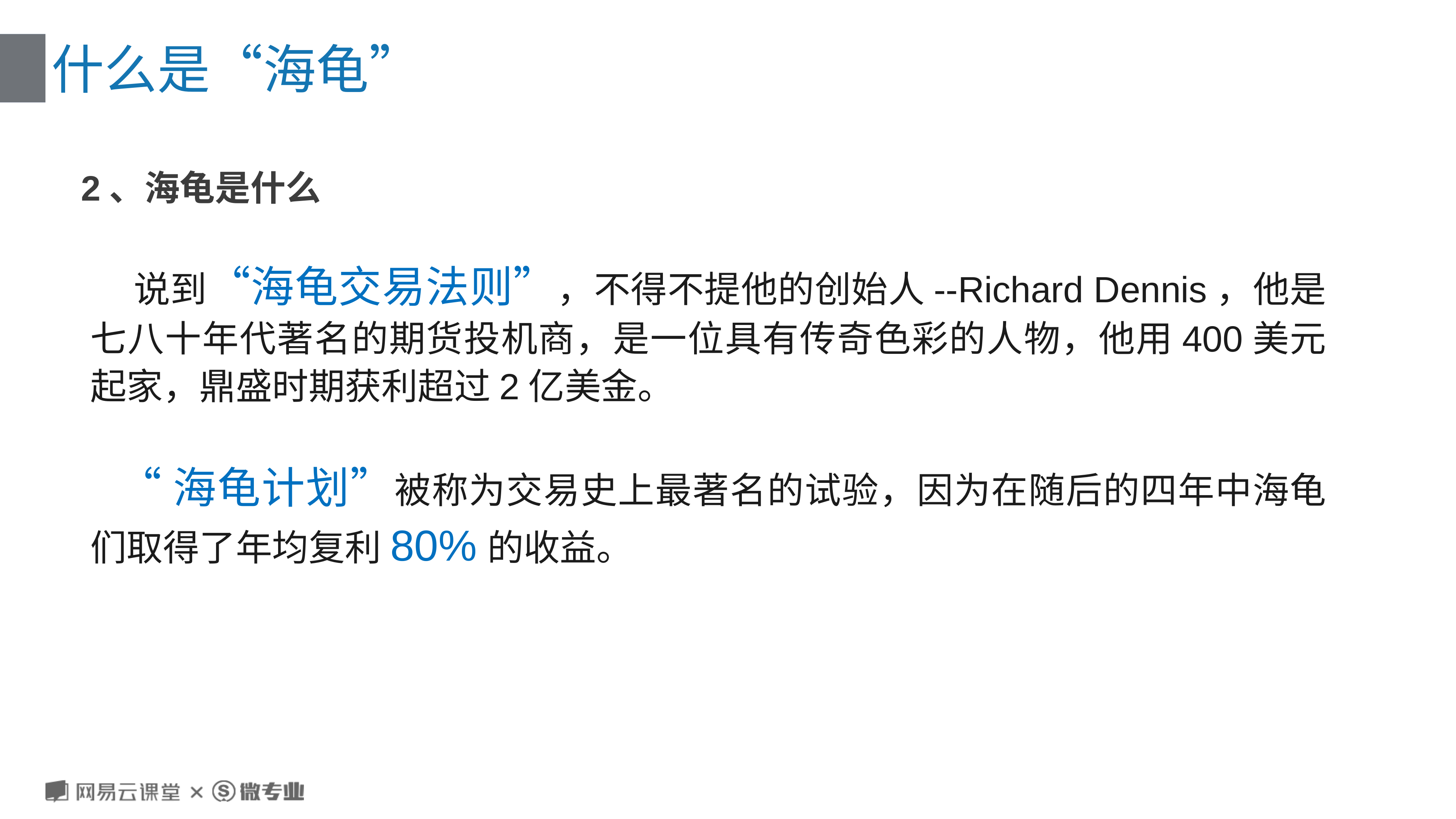

# 什么是“海龟”
2、海龟是什么
    说到“海龟交易法则”，不得不提他的创始人--Richard Dennis，他是七八十年代著名的期货投机商，是一位具有传奇色彩的人物，他用400美元起家，鼎盛时期获利超过2亿美金。

   “海龟计划”被称为交易史上最著名的试验，因为在随后的四年中海龟们取得了年均复利80%的收益。